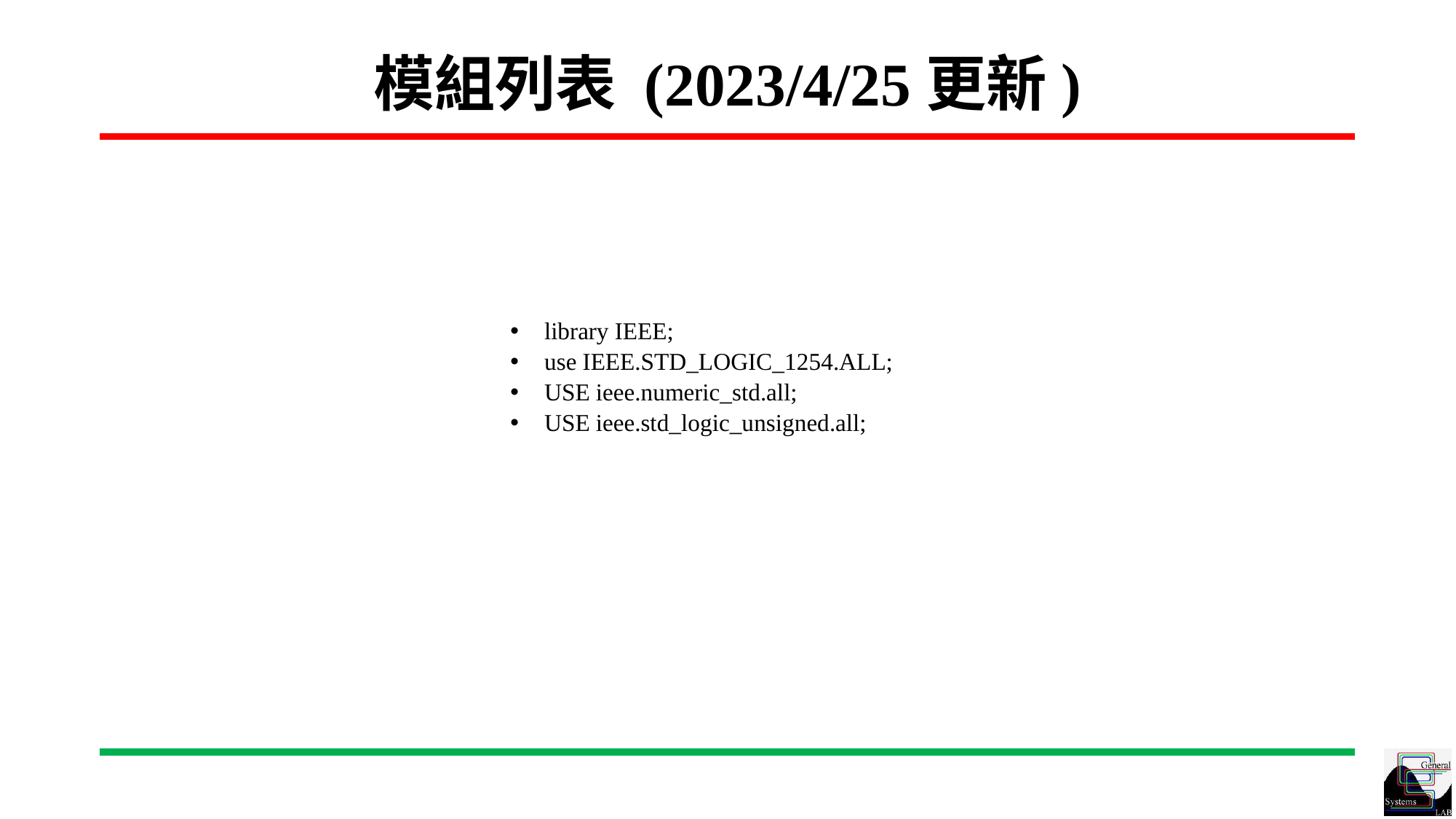

# 模組列表 (2023/4/25更新)
library IEEE;
use IEEE.STD_LOGIC_1254.ALL;
USE ieee.numeric_std.all;
USE ieee.std_logic_unsigned.all;